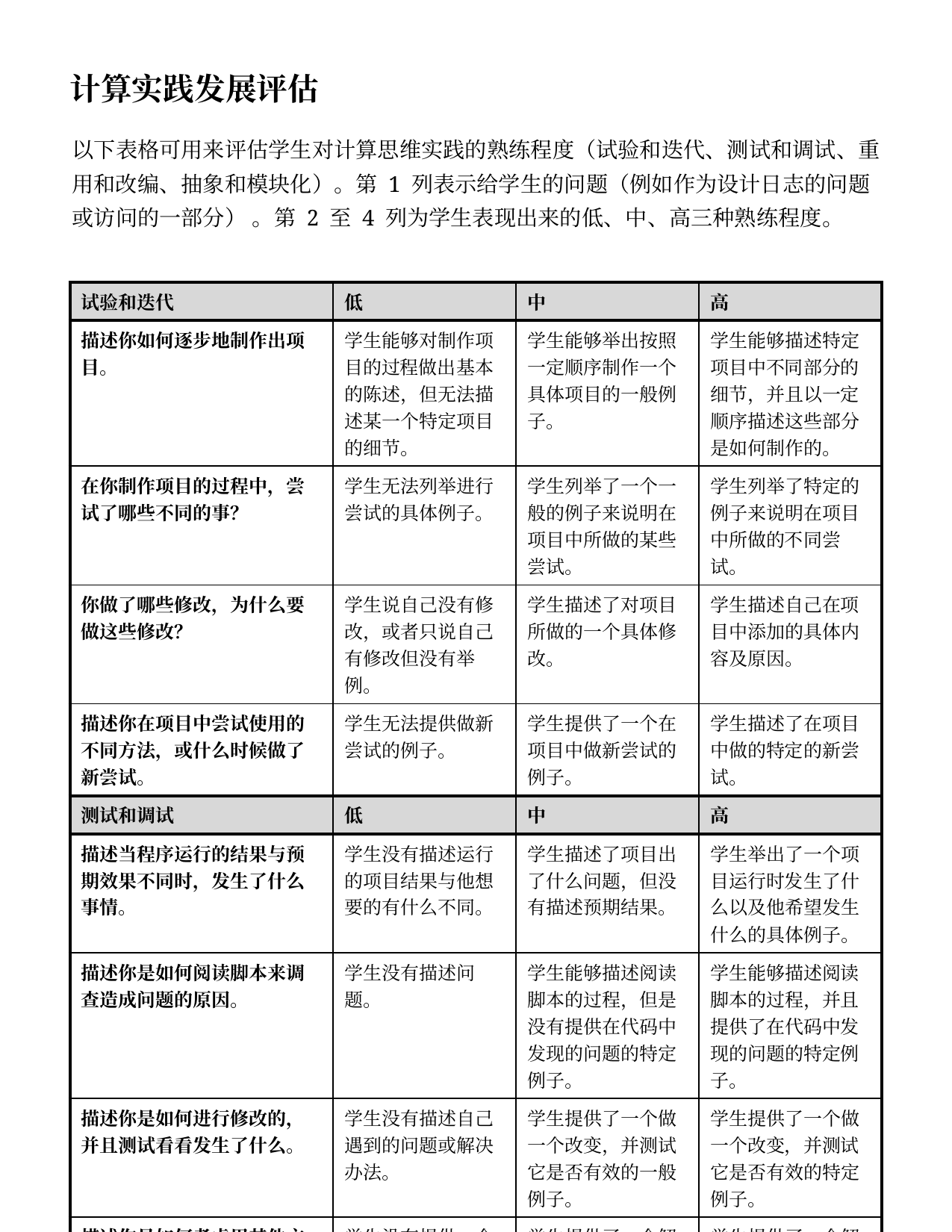

计算实践发展评估
以下表格可用来评估学生对计算思维实践的熟练程度（试验和迭代、测试和调试、重用和改编、抽象和模块化）。第 1 列表示给学生的问题（例如作为设计日志的问题或访问的一部分） 。第 2 至 4 列为学生表现出来的低、中、高三种熟练程度。
| 试验和迭代 | 低 | 中 | 高 |
| --- | --- | --- | --- |
| 描述你如何逐步地制作出项目。 | 学生能够对制作项目的过程做出基本的陈述，但无法描述某一个特定项目的细节。 | 学生能够举出按照一定顺序制作一个具体项目的一般例子。 | 学生能够描述特定项目中不同部分的细节，并且以一定顺序描述这些部分是如何制作的。 |
| 在你制作项目的过程中，尝试了哪些不同的事？ | 学生无法列举进行尝试的具体例子。 | 学生列举了一个一般的例子来说明在项目中所做的某些尝试。 | 学生列举了特定的例子来说明在项目中所做的不同尝试。 |
| 你做了哪些修改，为什么要做这些修改？ | 学生说自己没有修改，或者只说自己有修改但没有举例。 | 学生描述了对项目所做的一个具体修改。 | 学生描述自己在项目中添加的具体内容及原因。 |
| 描述你在项目中尝试使用的不同方法，或什么时候做了新尝试。 | 学生无法提供做新尝试的例子。 | 学生提供了一个在项目中做新尝试的例子。 | 学生描述了在项目中做的特定的新尝试。 |
| 测试和调试 | 低 | 中 | 高 |
| 描述当程序运行的结果与预期效果不同时，发生了什么事情。 | 学生没有描述运行的项目结果与他想要的有什么不同。 | 学生描述了项目出了什么问题，但没有描述预期结果。 | 学生举出了一个项目运行时发生了什么以及他希望发生什么的具体例子。 |
| 描述你是如何阅读脚本来调查造成问题的原因。 | 学生没有描述问题。 | 学生能够描述阅读脚本的过程，但是没有提供在代码中发现的问题的特定例子。 | 学生能够描述阅读脚本的过程，并且提供了在代码中发现的问题的特定例子。 |
| 描述你是如何进行修改的，并且测试看看发生了什么。 | 学生没有描述自己遇到的问题或解决办法。 | 学生提供了一个做一个改变，并测试它是否有效的一般例子。 | 学生提供了一个做一个改变，并测试它是否有效的特定例子。 |
| 描述你是如何考虑用其他方法解决问题的。 | 学生没有提供一个解决问题的例子。 | 学生提供了一个解决问题的一般例子。 | 学生提供了一个解决问题的特定例子。 |